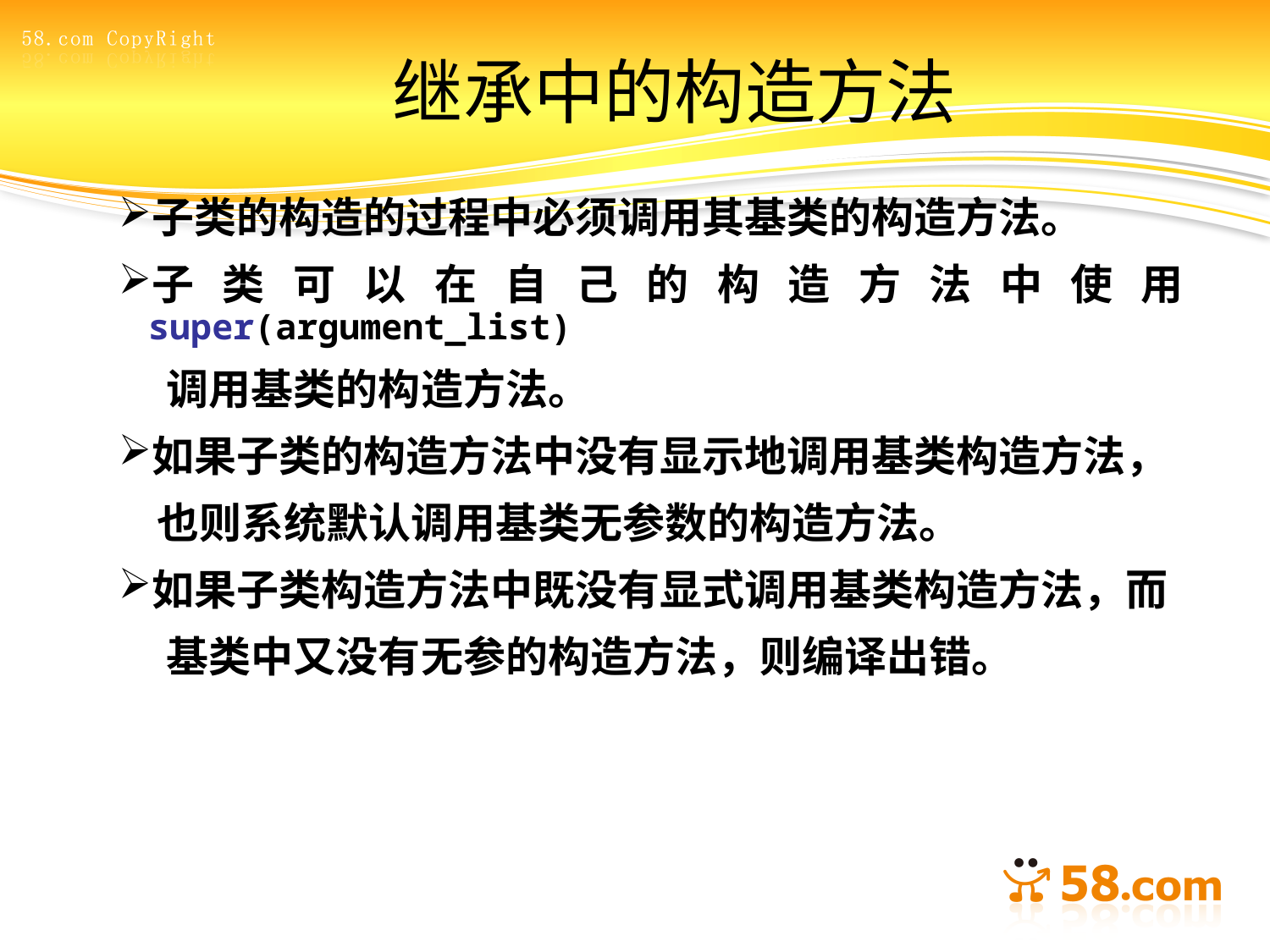

# 继承中的构造方法
子类的构造的过程中必须调用其基类的构造方法。
子类可以在自己的构造方法中使用super(argument_list)
    调用基类的构造方法。
如果子类的构造方法中没有显示地调用基类构造方法，
   也则系统默认调用基类无参数的构造方法。
如果子类构造方法中既没有显式调用基类构造方法，而
    基类中又没有无参的构造方法，则编译出错。